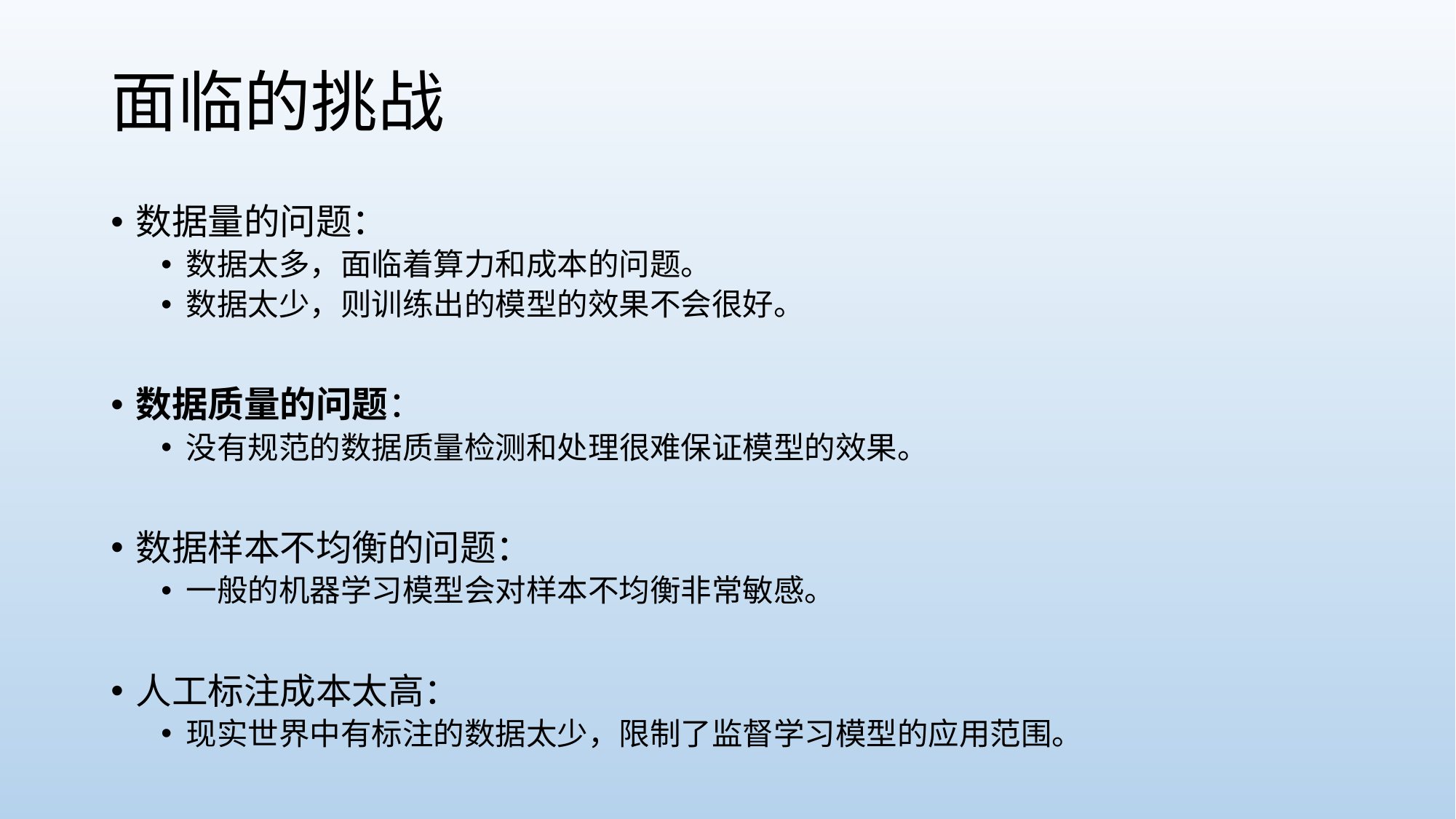

# 面临的挑战
数据量的问题：
数据太多，面临着算力和成本的问题。
数据太少，则训练出的模型的效果不会很好。

数据质量的问题：
没有规范的数据质量检测和处理很难保证模型的效果。

数据样本不均衡的问题：
一般的机器学习模型会对样本不均衡非常敏感。

人工标注成本太高：
现实世界中有标注的数据太少，限制了监督学习模型的应用范围。